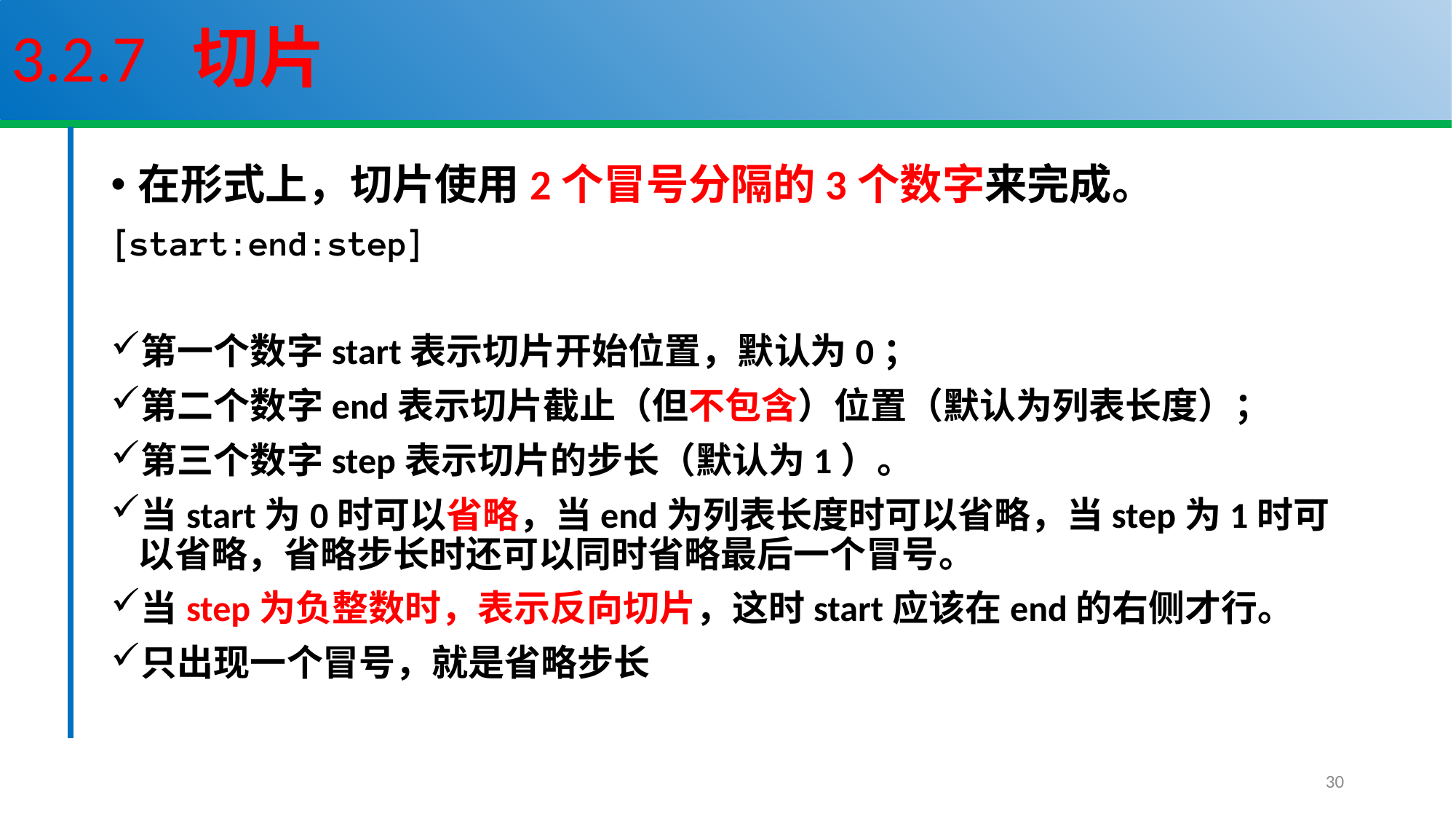

# 3.2.7  切片
在形式上，切片使用2个冒号分隔的3个数字来完成。
[start:end:step]

第一个数字start表示切片开始位置，默认为0；
第二个数字end表示切片截止（但不包含）位置（默认为列表长度）；
第三个数字step表示切片的步长（默认为1）。
当start为0时可以省略，当end为列表长度时可以省略，当step为1时可以省略，省略步长时还可以同时省略最后一个冒号。
当step为负整数时，表示反向切片，这时start应该在end的右侧才行。
只出现一个冒号，就是省略步长
30